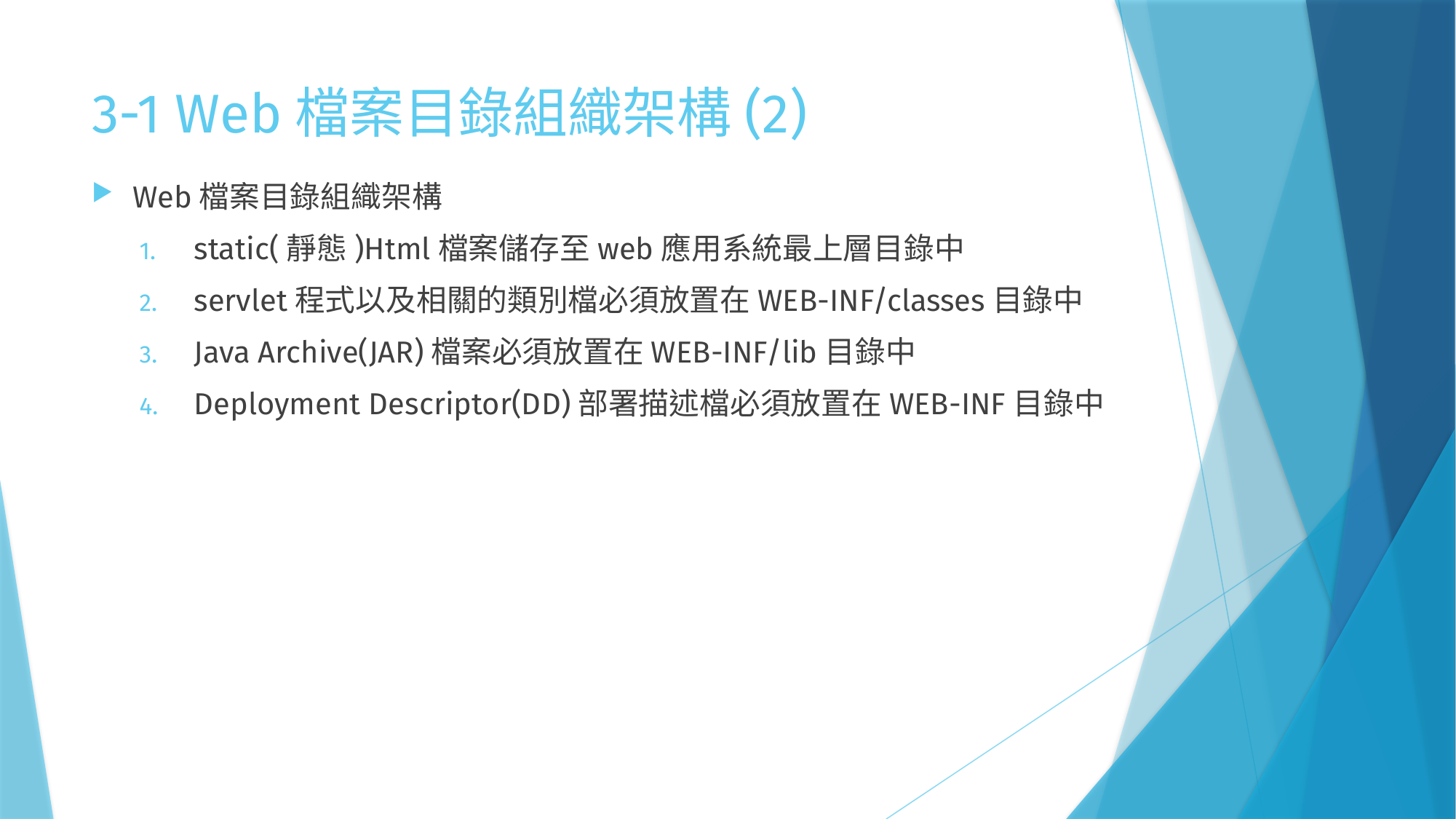

# 3-1 Web檔案目錄組織架構(2)
Web檔案目錄組織架構
static(靜態)Html檔案儲存至web應用系統最上層目錄中
servlet程式以及相關的類別檔必須放置在WEB-INF/classes目錄中
Java Archive(JAR)檔案必須放置在WEB-INF/lib目錄中
Deployment Descriptor(DD)部署描述檔必須放置在WEB-INF目錄中